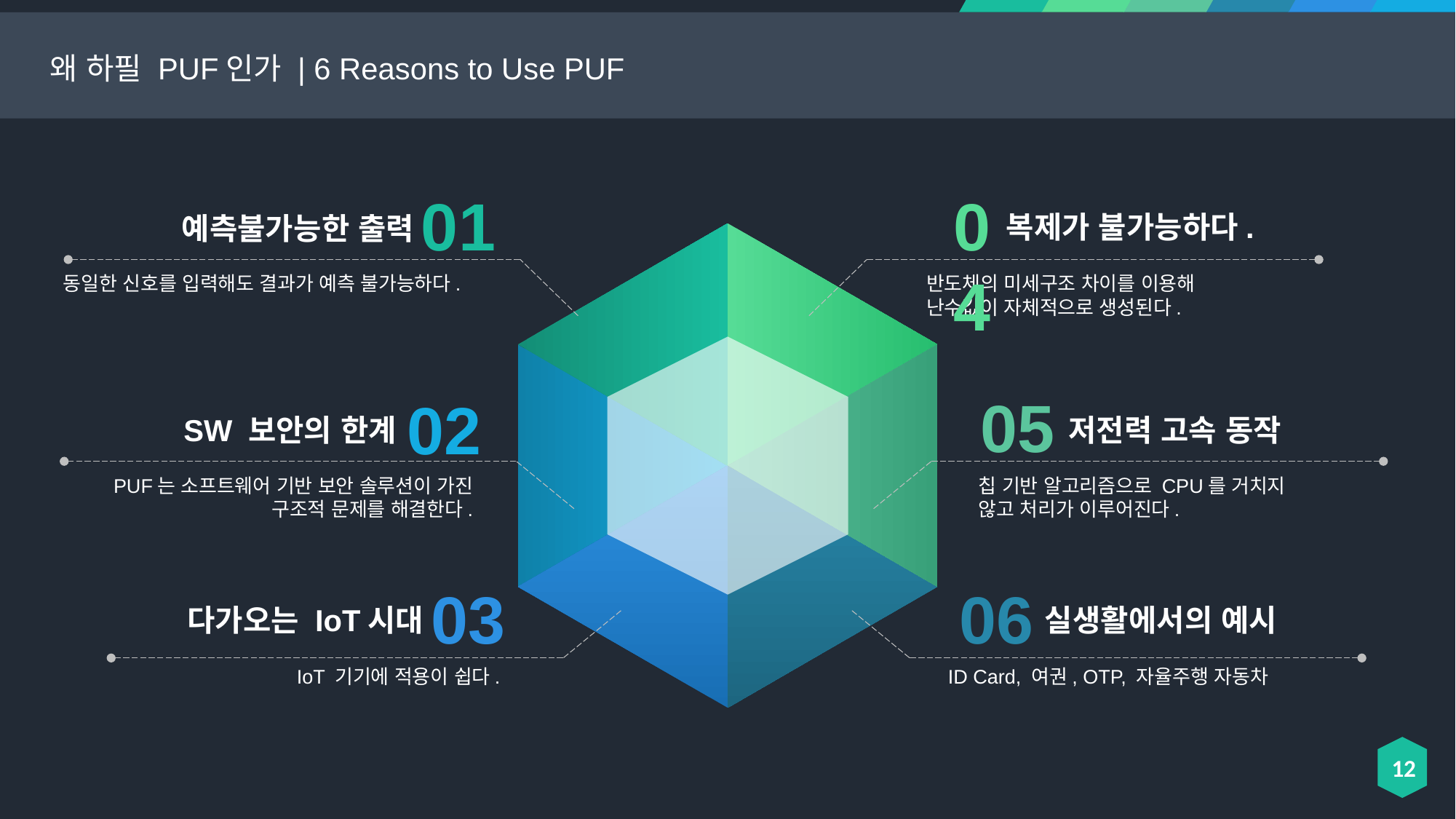

왜 하필 PUF인가 | 6 Reasons to Use PUF
01
04
복제가 불가능하다.
예측불가능한 출력

동일한 신호를 입력해도 결과가 예측 불가능하다.
반도체의 미세구조 차이를 이용해 난수값이 자체적으로 생성된다.
05
02
SW 보안의 한계
저전력 고속 동작
PUF는 소프트웨어 기반 보안 솔루션이 가진 구조적 문제를 해결한다.
칩 기반 알고리즘으로 CPU를 거치지 않고 처리가 이루어진다.
03
06
다가오는 IoT시대
실생활에서의 예시
IoT 기기에 적용이 쉽다.
ID Card, 여권, OTP, 자율주행 자동차